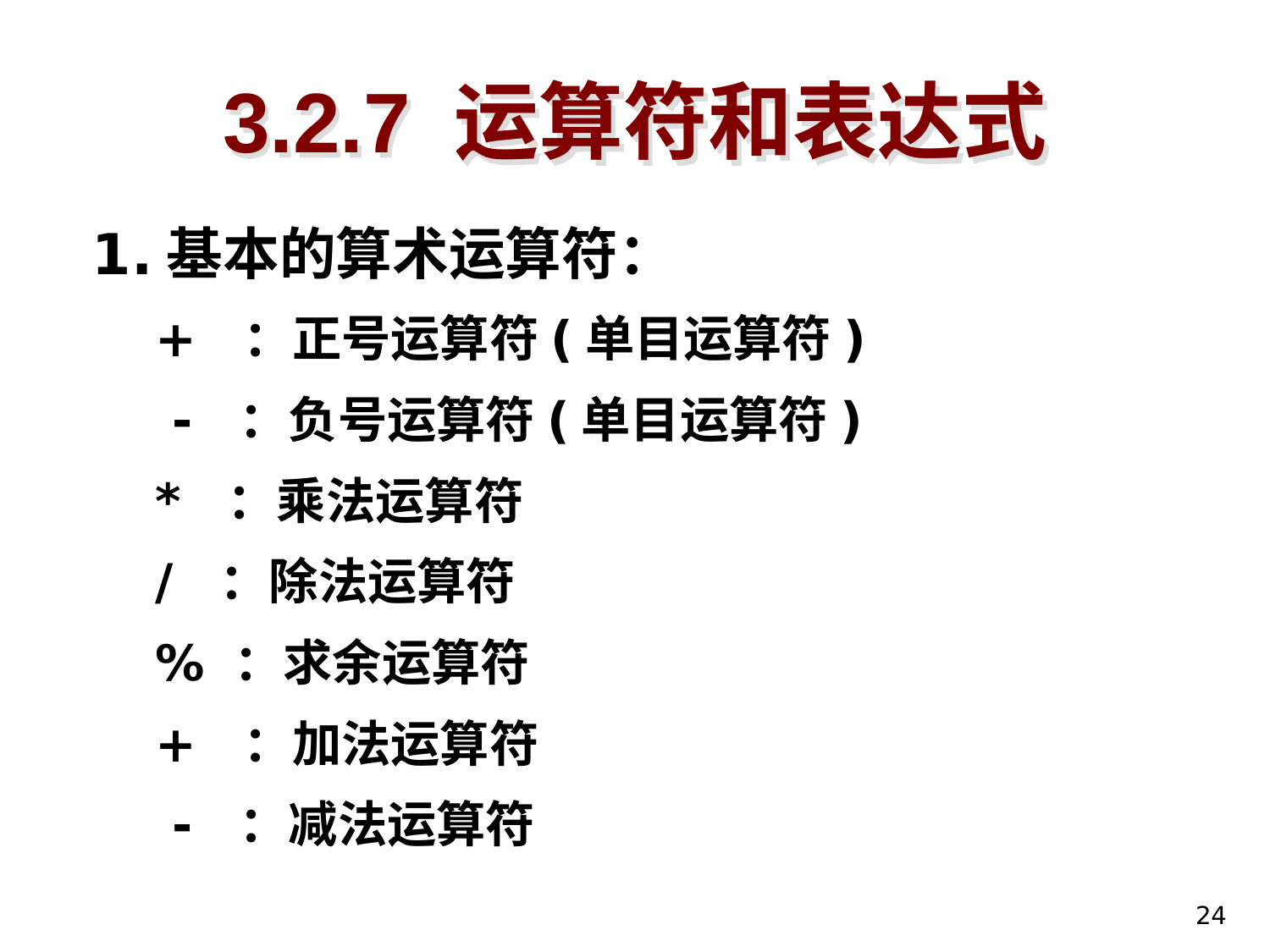

# 3.2.7 运算符和表达式
1.基本的算术运算符：
+  ：正号运算符(单目运算符)
 -  ：负号运算符(单目运算符)
*  ：乘法运算符
/  ：除法运算符
% ：求余运算符
+  ：加法运算符
 -  ：减法运算符
24